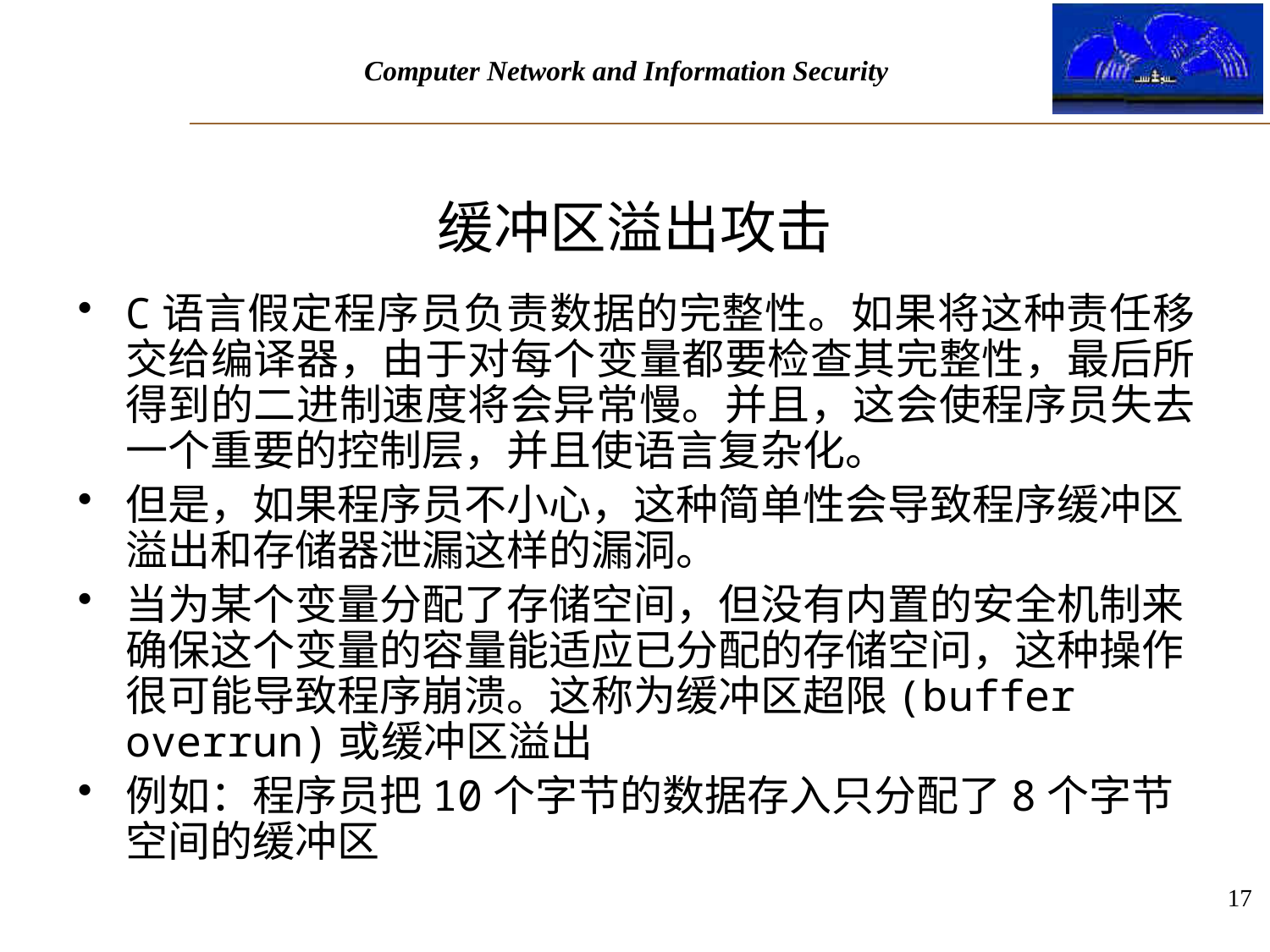

# 缓冲区溢出攻击
C语言假定程序员负责数据的完整性。如果将这种责任移交给编译器，由于对每个变量都要检查其完整性，最后所得到的二进制速度将会异常慢。并且，这会使程序员失去一个重要的控制层，并且使语言复杂化。
但是，如果程序员不小心，这种简单性会导致程序缓冲区溢出和存储器泄漏这样的漏洞。
当为某个变量分配了存储空间，但没有内置的安全机制来确保这个变量的容量能适应已分配的存储空问，这种操作很可能导致程序崩溃。这称为缓冲区超限(buffer overrun)或缓冲区溢出
例如：程序员把10个字节的数据存入只分配了8个字节空间的缓冲区
17